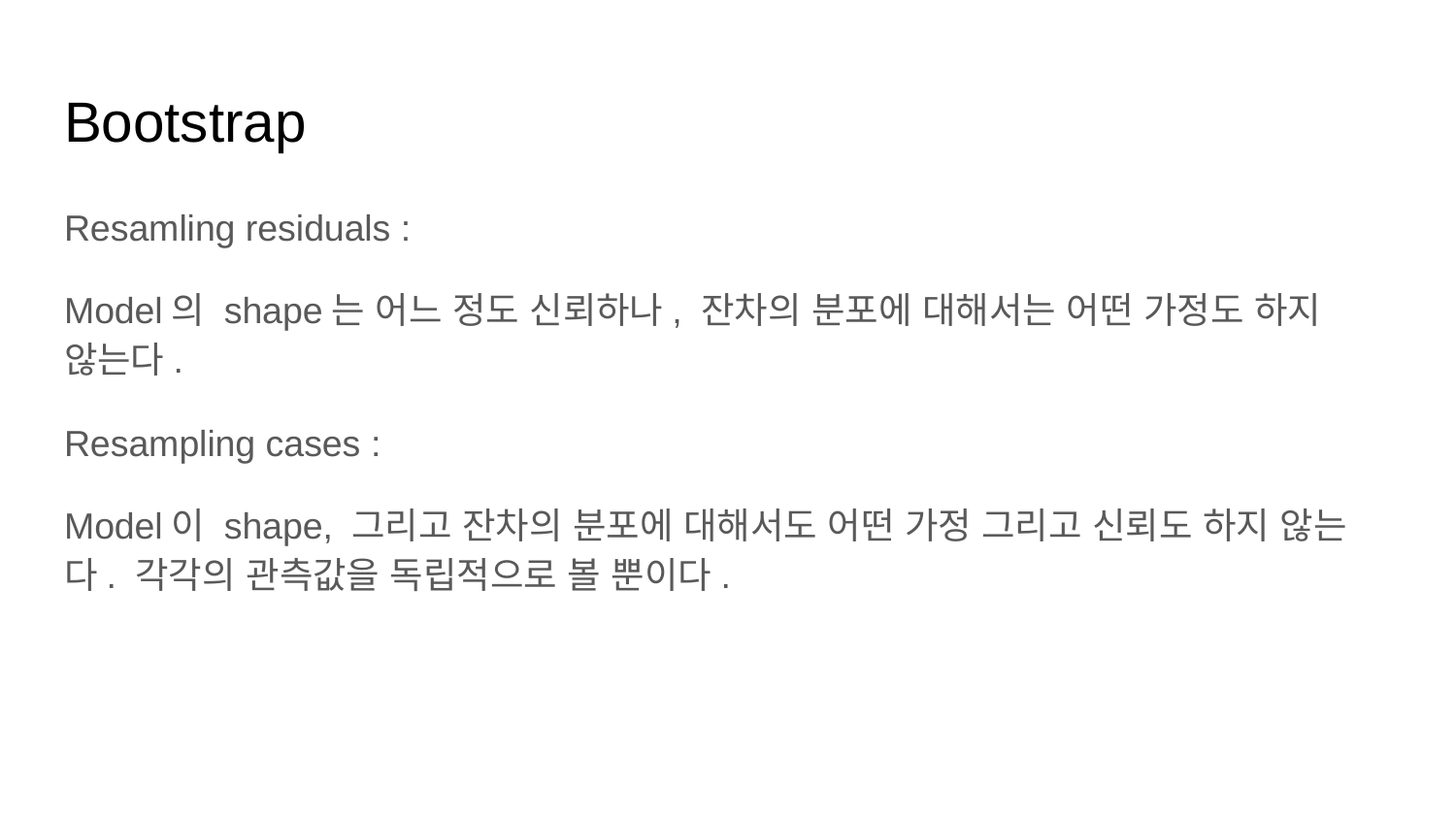

# Bootstrap
Resamling residuals :
Model의 shape는 어느 정도 신뢰하나, 잔차의 분포에 대해서는 어떤 가정도 하지 않는다.
Resampling cases :
Model이 shape, 그리고 잔차의 분포에 대해서도 어떤 가정 그리고 신뢰도 하지 않는다. 각각의 관측값을 독립적으로 볼 뿐이다.